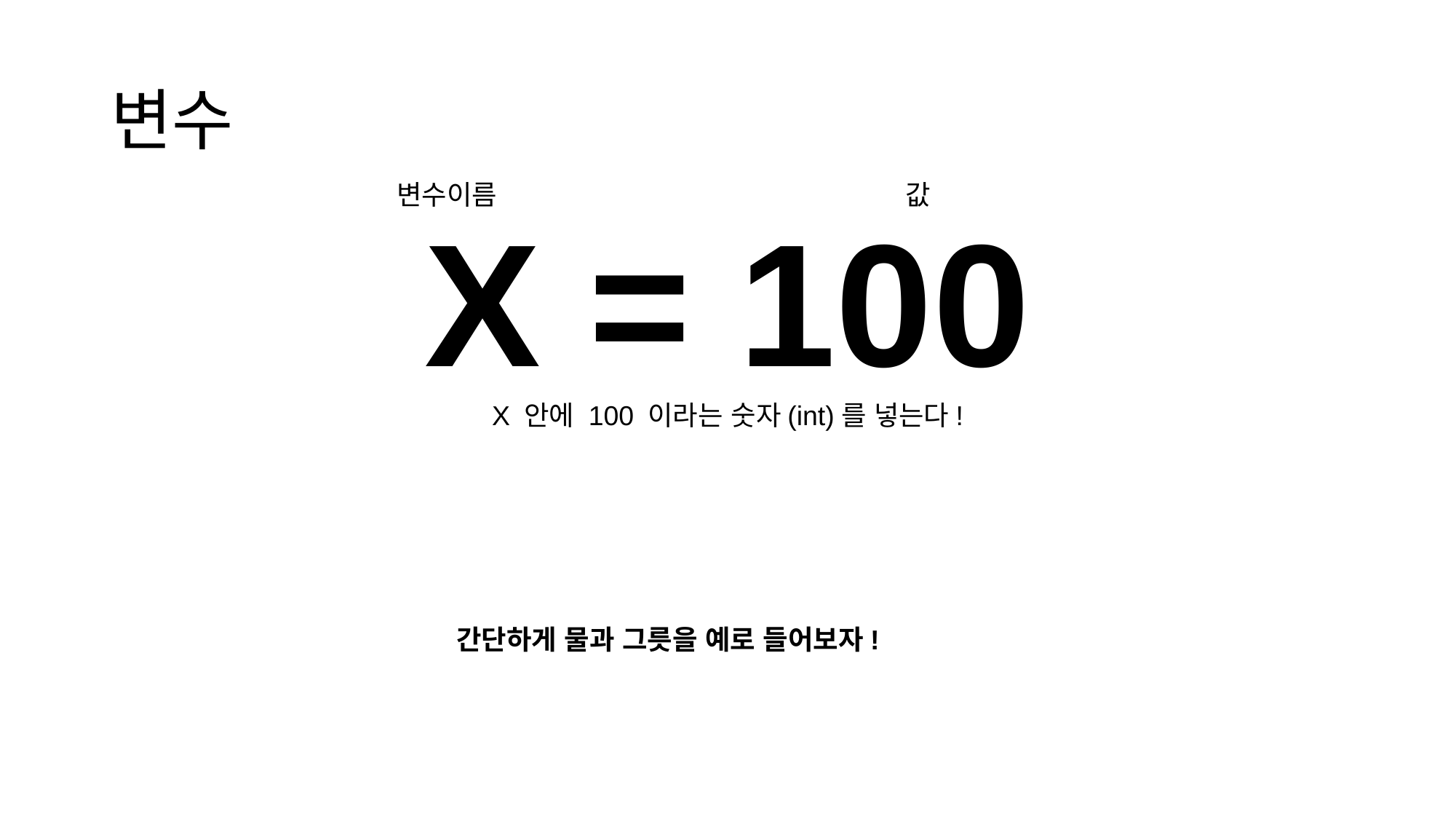

# 변수
변수이름
값
X = 100
X 안에 100 이라는 숫자(int)를 넣는다!
간단하게 물과 그릇을 예로 들어보자!